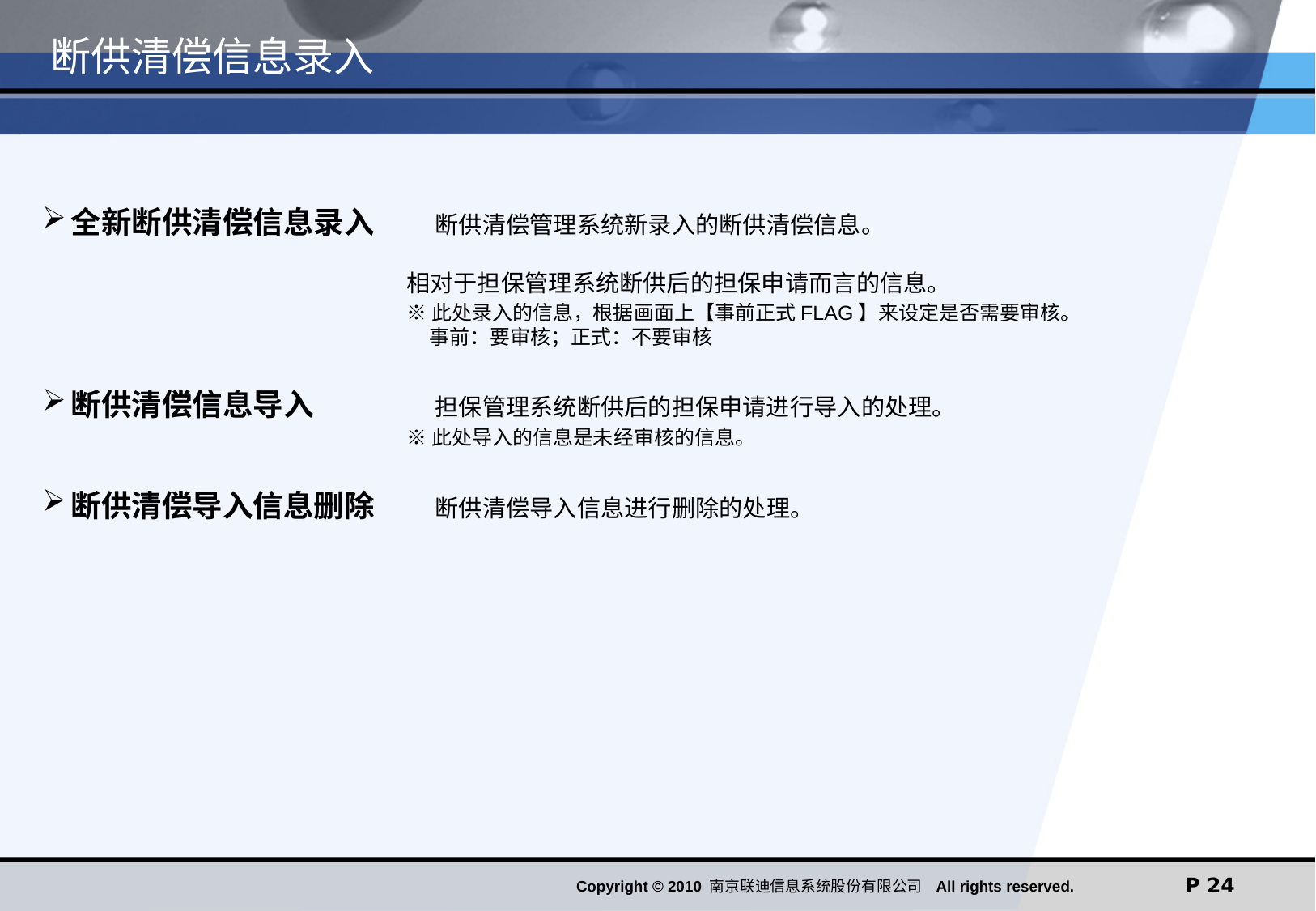

# 断供清偿信息录入
全新断供清偿信息录入	断供清偿管理系统新录入的断供清偿信息。
			相对于担保管理系统断供后的担保申请而言的信息。
			※此处录入的信息，根据画面上【事前正式FLAG】来设定是否需要审核。
			    事前：要审核；正式：不要审核
断供清偿信息导入	担保管理系统断供后的担保申请进行导入的处理。
			※此处导入的信息是未经审核的信息。
断供清偿导入信息删除	断供清偿导入信息进行删除的处理。